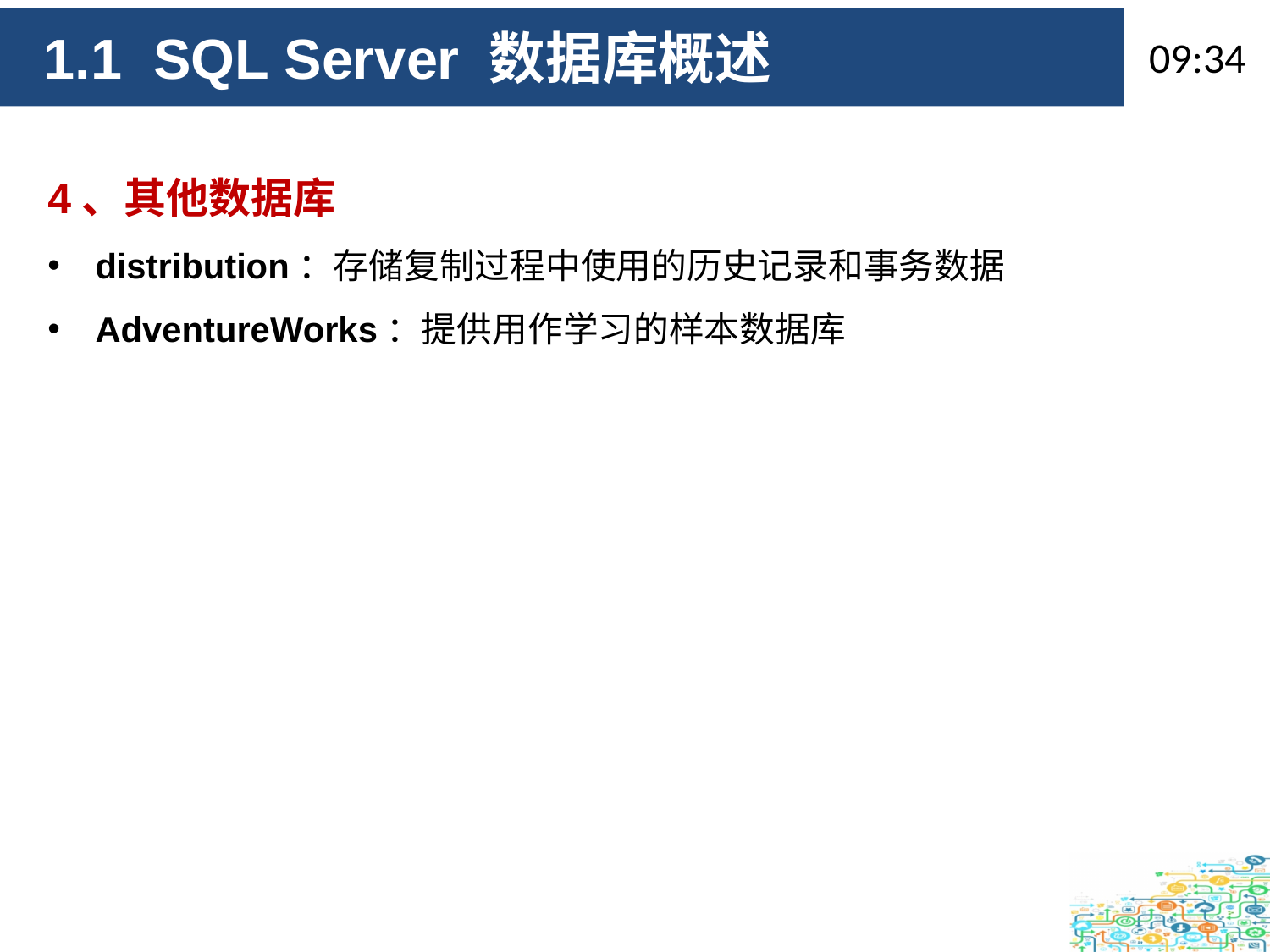

09:34
  1.1  SQL Server 数据库概述

4、其他数据库
distribution：存储复制过程中使用的历史记录和事务数据
AdventureWorks：提供用作学习的样本数据库